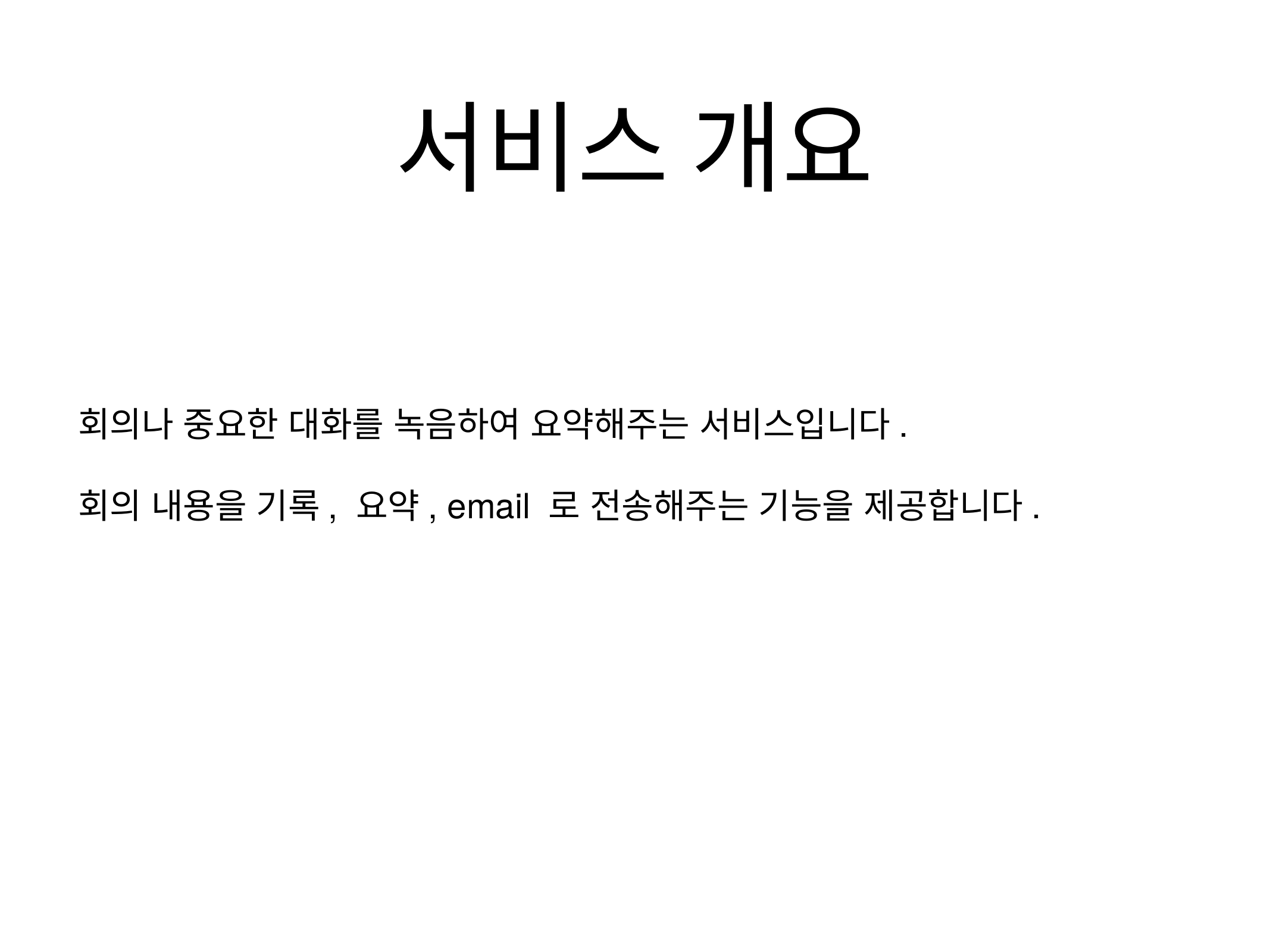

서비스 개요
회의나 중요한 대화를 녹음하여 요약해주는 서비스입니다.
회의 내용을 기록, 요약, email 로 전송해주는 기능을 제공합니다.